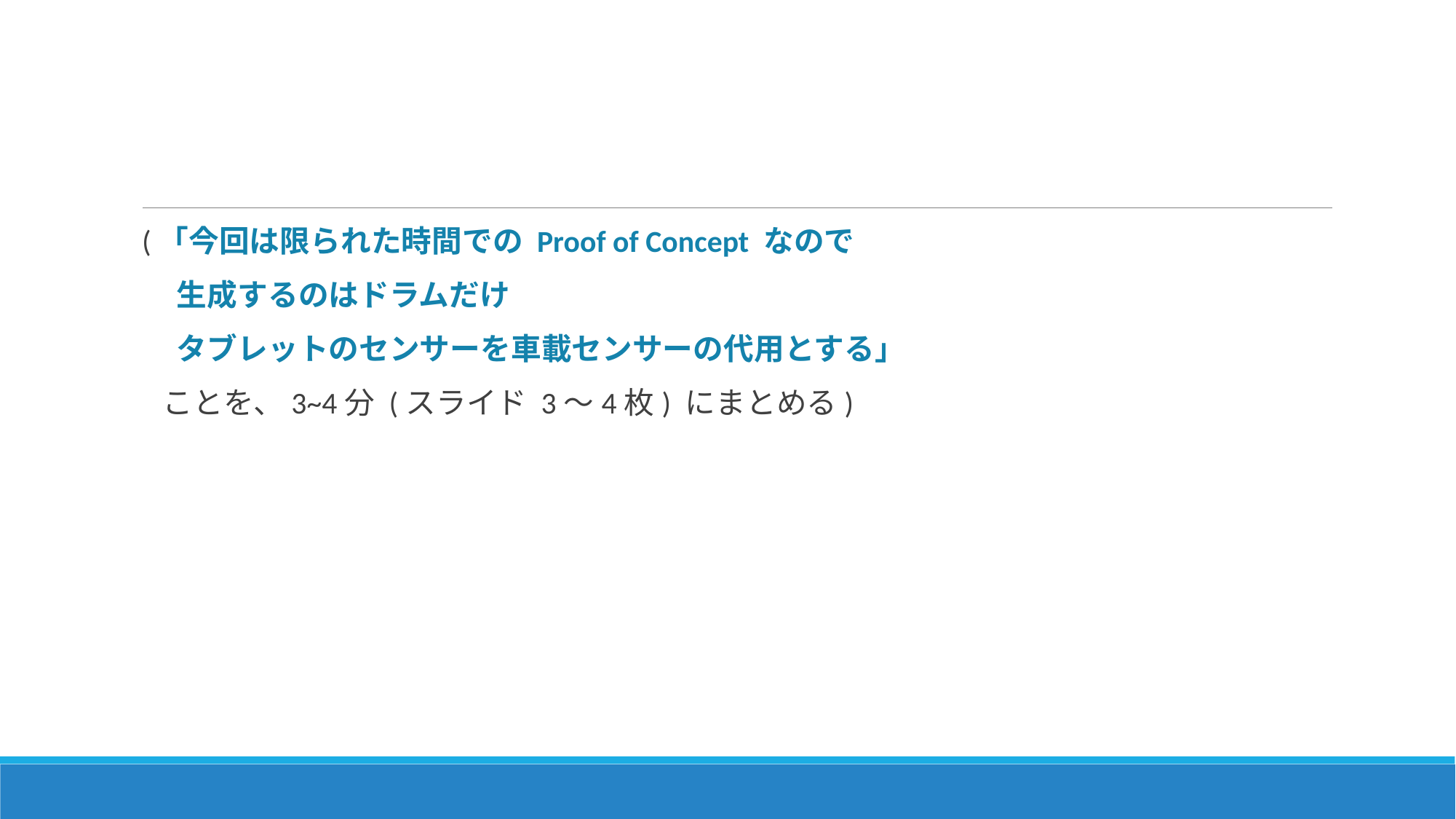

#
(「今回は限られた時間での Proof of Concept なので
    生成するのはドラムだけ
    タブレットのセンサーを車載センサーの代用とする」
  ことを、3~4分 (スライド 3～4枚) にまとめる)